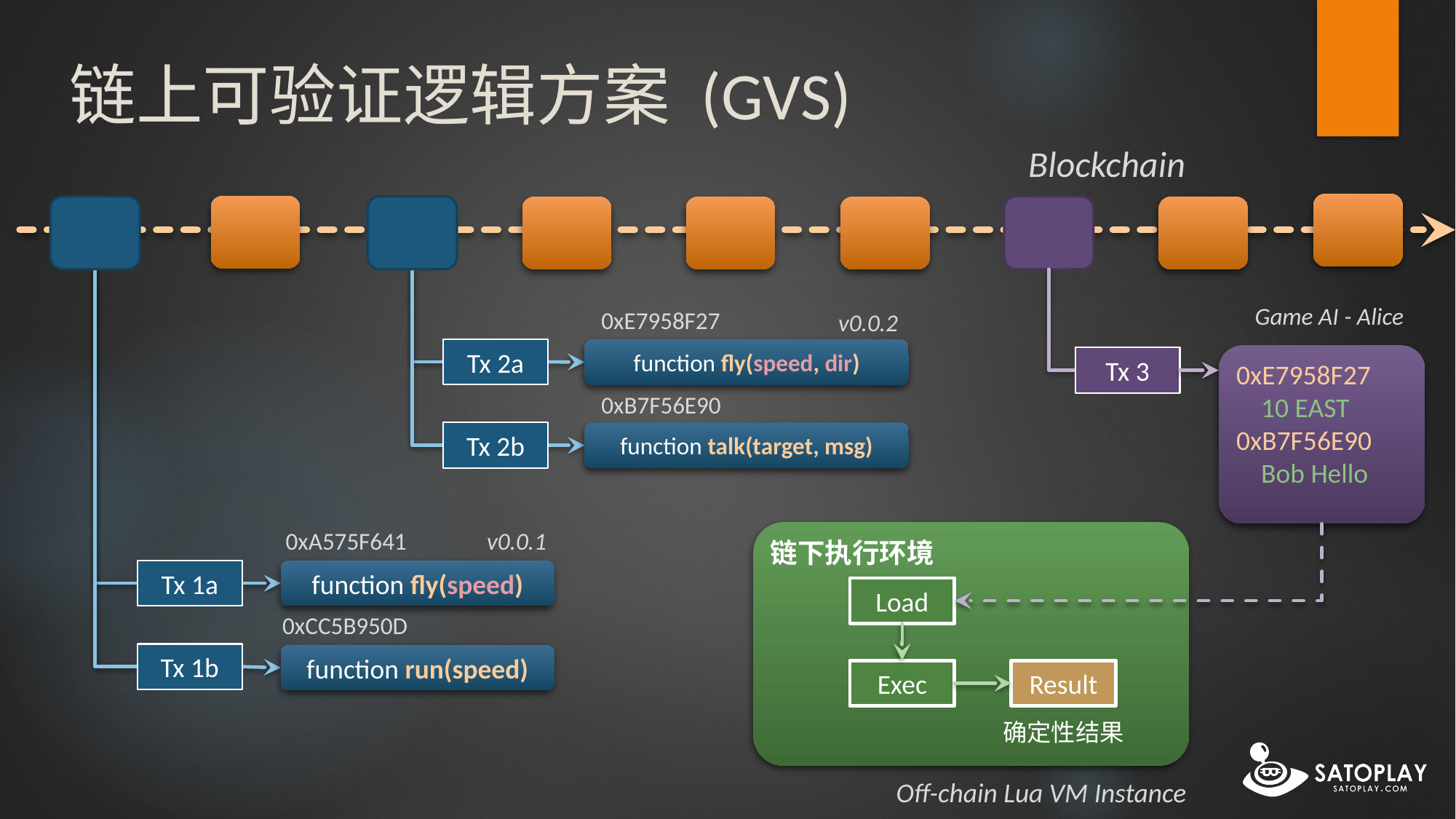

# 链上可验证逻辑方案 (GVS)
Blockchain

Game AI - Alice
0xE7958F27
v0.0.2
Tx 2a
function fly(speed, dir)
0xE7958F27
    10 EAST
0xB7F56E90
    Bob Hello
Tx 3
0xB7F56E90
Tx 2b
function talk(target, msg)
链下执行环境
0xA575F641
v0.0.1

Tx 1a
function fly(speed)
Load
0xCC5B950D
Tx 1b
function run(speed)
Result
Exec
确定性结果
Off-chain Lua VM Instance